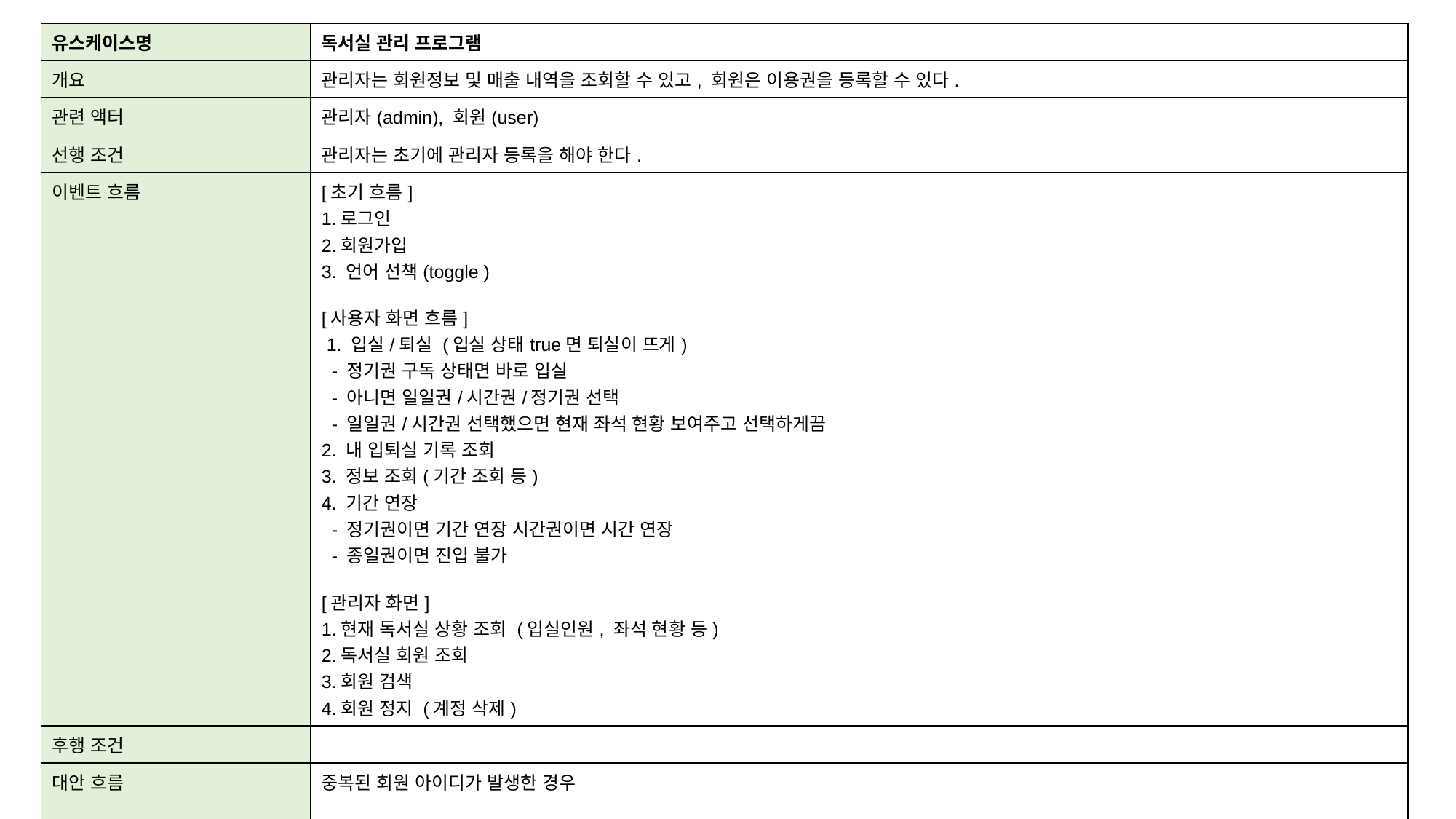

| 유스케이스명 | 독서실 관리 프로그램 |
| --- | --- |
| 개요 | 관리자는 회원정보 및 매출 내역을 조회할 수 있고, 회원은 이용권을 등록할 수 있다. |
| 관련 액터 | 관리자(admin), 회원(user) |
| 선행 조건 | 관리자는 초기에 관리자 등록을 해야 한다. |
| 이벤트 흐름 | [초기 흐름] 1.로그인 2.회원가입 3. 언어 선책(toggle ) [사용자 화면 흐름] 1. 입실/퇴실 (입실 상태true면 퇴실이 뜨게) - 정기권 구독 상태면 바로 입실 - 아니면 일일권/시간권/정기권 선택 - 일일권/시간권 선택했으면 현재 좌석 현황 보여주고 선택하게끔 2. 내 입퇴실 기록 조회 3. 정보 조회(기간 조회 등) 4. 기간 연장 - 정기권이면 기간 연장 시간권이면 시간 연장 - 종일권이면 진입 불가 [관리자 화면] 1.현재 독서실 상황 조회 (입실인원, 좌석 현황 등) 2.독서실 회원 조회 3.회원 검색 4.회원 정지 (계정 삭제) |
| 후행 조건 |  |
| 대안 흐름 | 중복된 회원 아이디가 발생한 경우 |
| 비기능적 요구사항 |  |